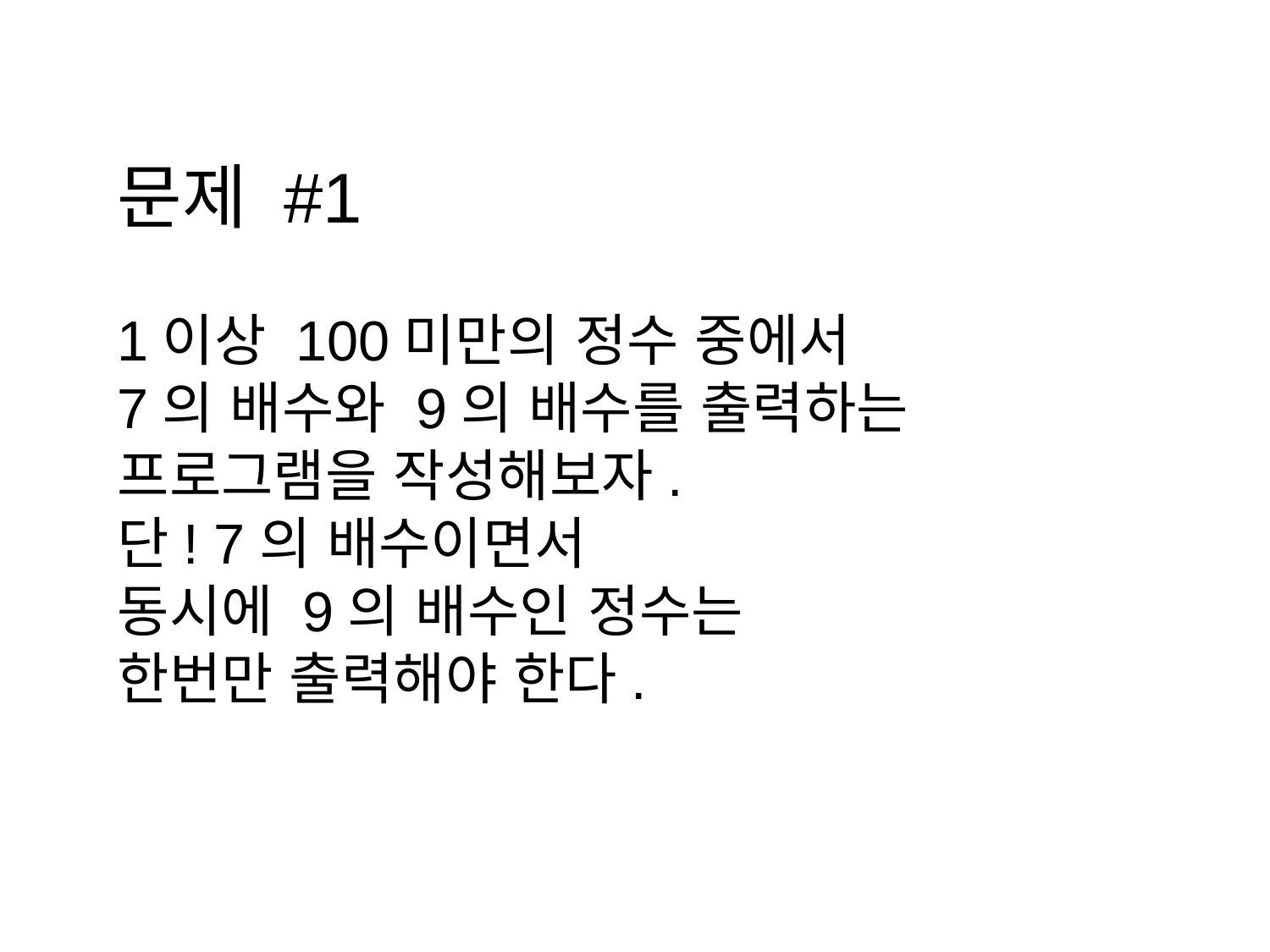

문제 #1

1이상 100미만의 정수 중에서
7의 배수와 9의 배수를 출력하는
프로그램을 작성해보자.
단! 7의 배수이면서
동시에 9의 배수인 정수는
한번만 출력해야 한다.